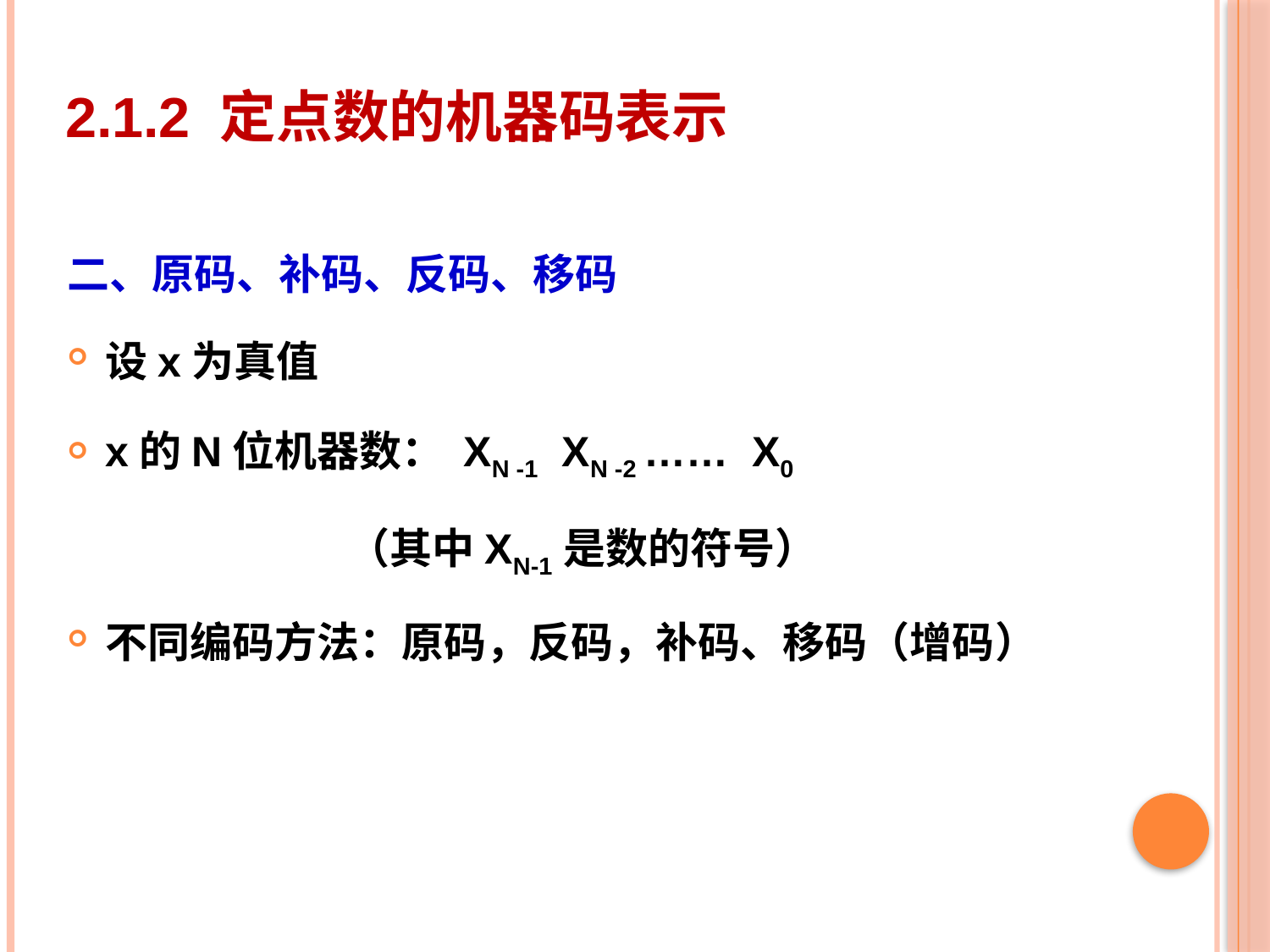

# 2.1.2 定点数的机器码表示
二、原码、补码、反码、移码
设x为真值
x的N位机器数： XN -1  XN -2 ……  X0
	                          （其中XN-1是数的符号）
不同编码方法：原码，反码，补码、移码（增码）